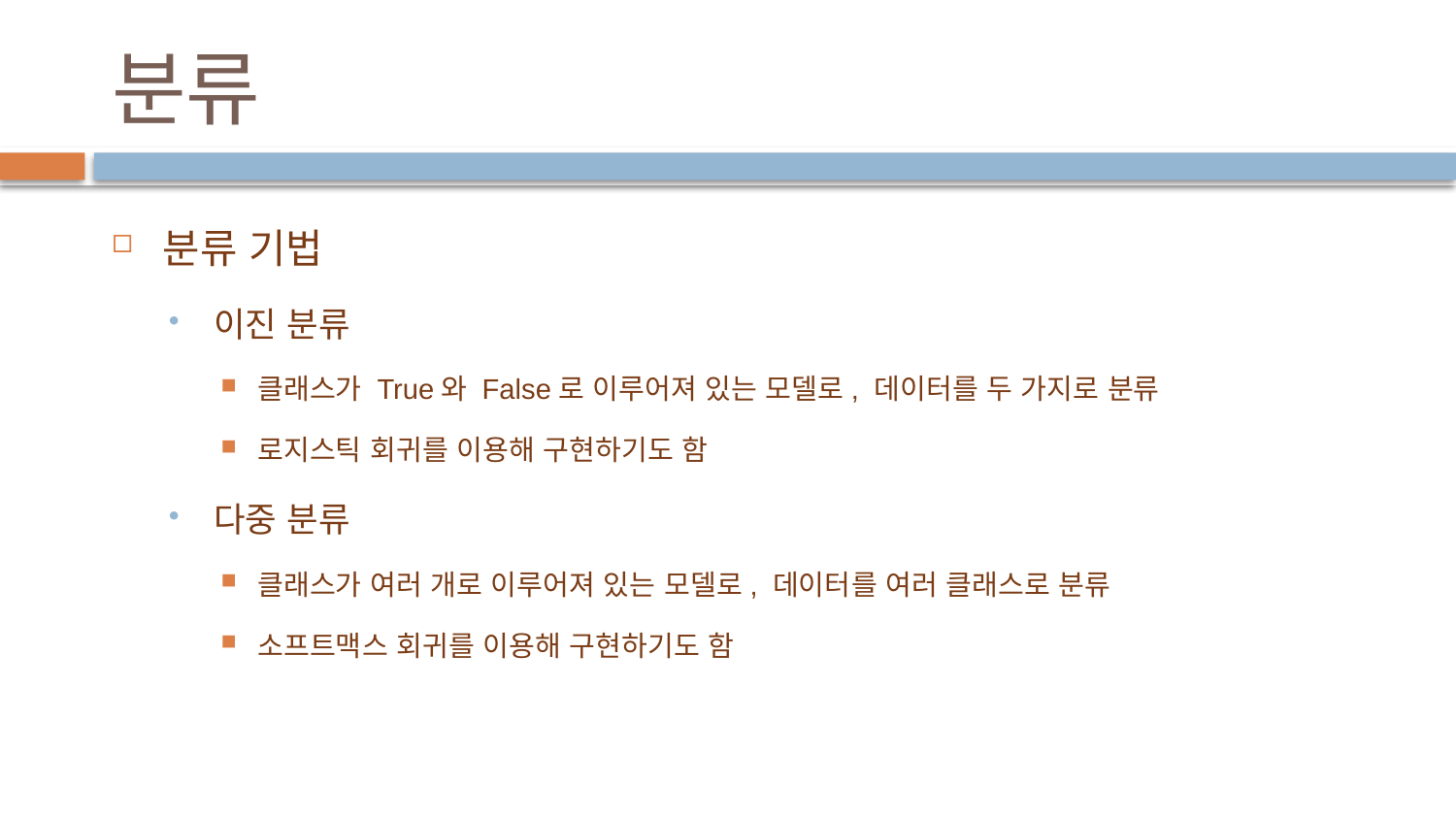

# 분류
분류 기법
이진 분류
클래스가 True와 False로 이루어져 있는 모델로, 데이터를 두 가지로 분류
로지스틱 회귀를 이용해 구현하기도 함
다중 분류
클래스가 여러 개로 이루어져 있는 모델로, 데이터를 여러 클래스로 분류
소프트맥스 회귀를 이용해 구현하기도 함